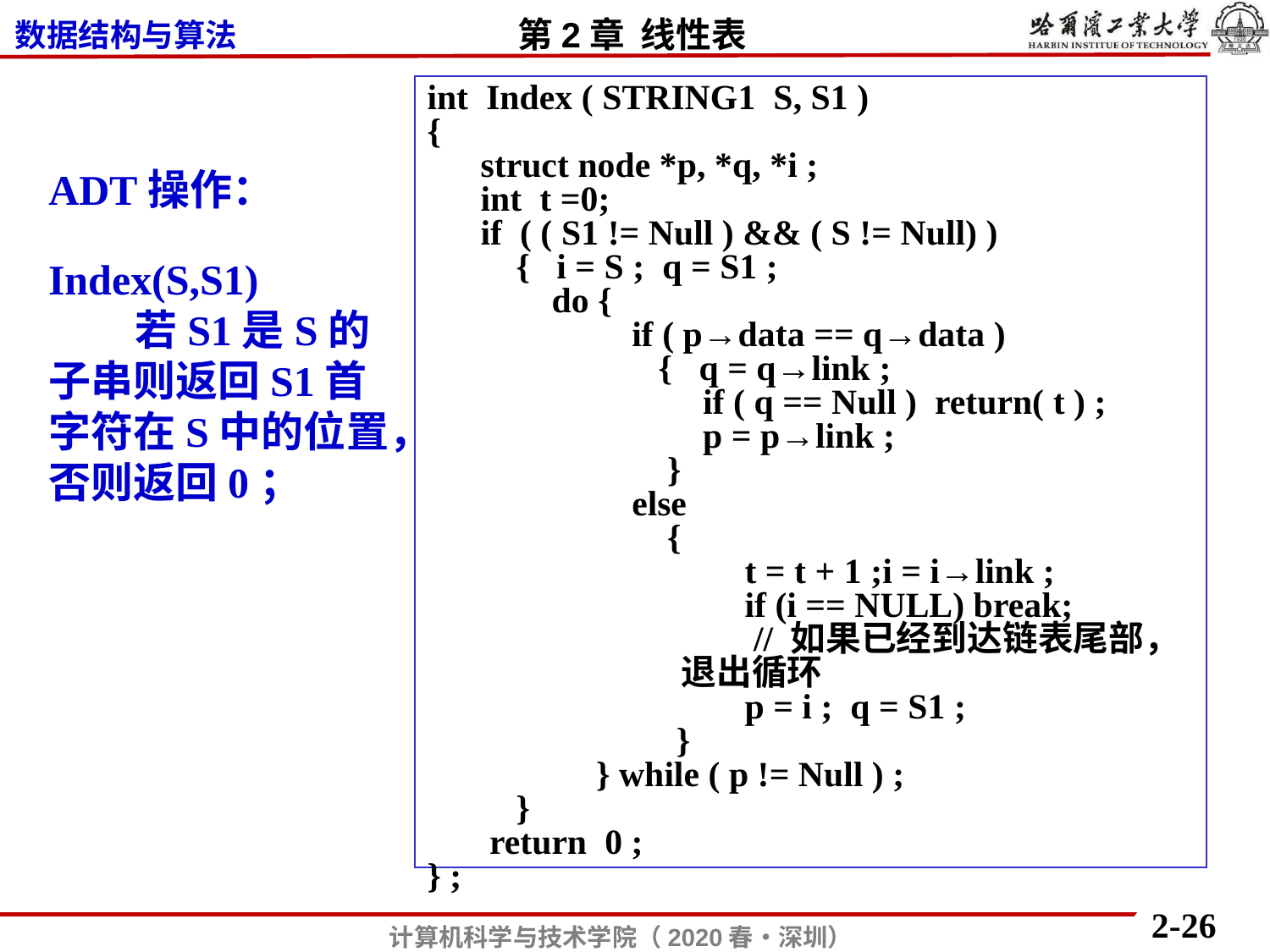

int  Index ( STRING1  S, S1 )
{
      struct node *p, *q, *i ;
      int  t =0;
      if  ( ( S1 != Null ) && ( S != Null) )
          {   i = S ;  q = S1 ;
              do {
                       if ( p→data == q→data )
                          {   q = q→link ;
                               if ( q == Null )  return( t ) ;
                               p = p→link ;
                           }
                       else
                           {
t = t + 1 ;i = i→link ;
if (i == NULL) break;
 // 如果已经到达链表尾部，退出循环
p = i ;  q = S1 ;
                            }
                   } while ( p != Null ) ;
          }
       return  0 ;
} ;
ADT操作：
Index(S,S1)
        若S1是S的子串则返回S1首字符在S中的位置，否则返回0；